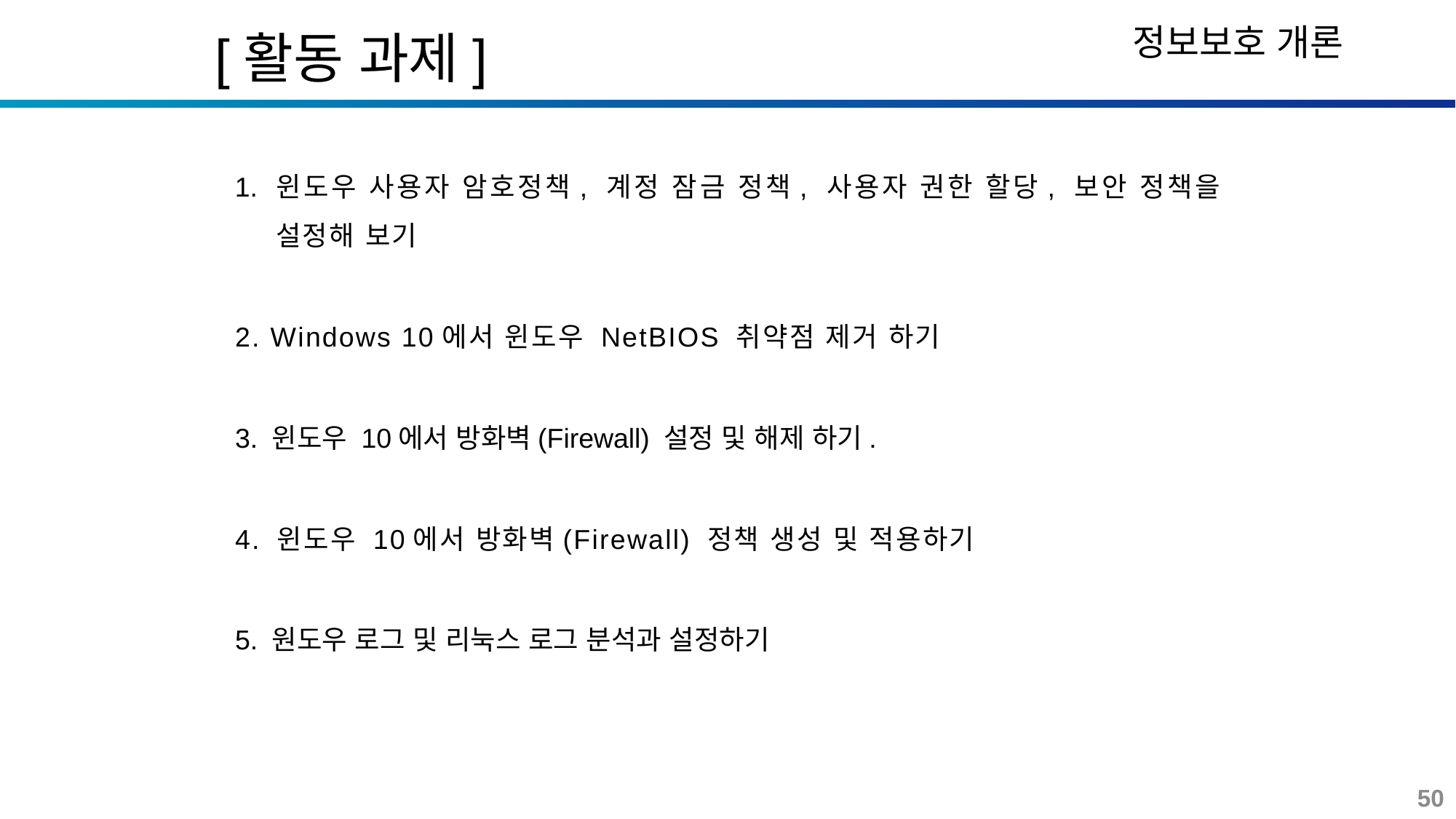

[활동 과제]
윈도우 사용자 암호정책, 계정 잠금 정책, 사용자 권한 할당, 보안 정책을 설정해 보기

2. Windows 10에서 윈도우 NetBIOS 취약점 제거 하기

3. 윈도우 10에서 방화벽(Firewall) 설정 및 해제 하기.

4. 윈도우 10에서 방화벽(Firewall) 정책 생성 및 적용하기

5. 원도우 로그 및 리눅스 로그 분석과 설정하기

50